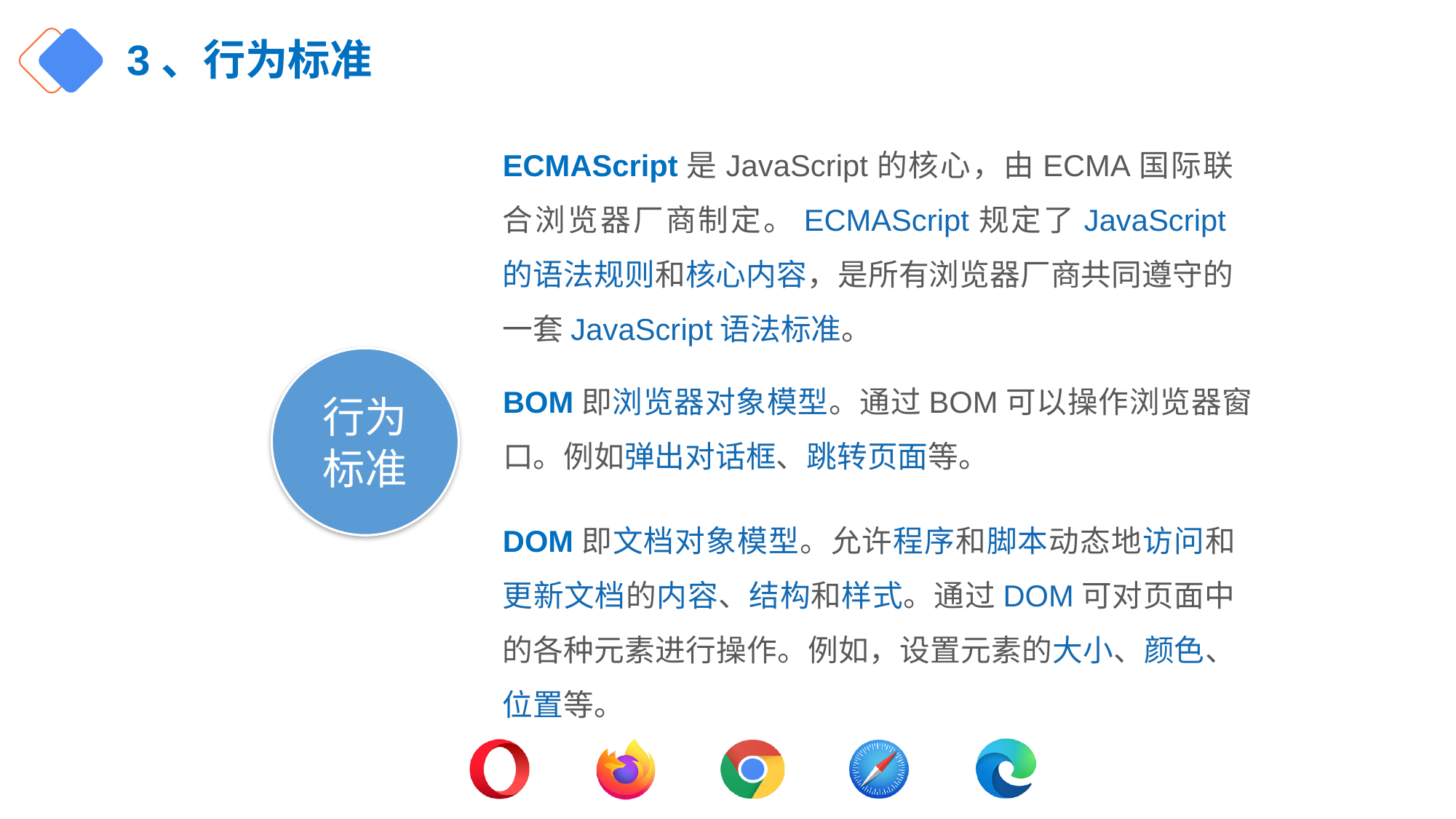

# 3、行为标准
ECMAScript是JavaScript的核心，由ECMA国际联合浏览器厂商制定。ECMAScript规定了JavaScript的语法规则和核心内容，是所有浏览器厂商共同遵守的一套JavaScript语法标准。
行为标准
BOM即浏览器对象模型。通过BOM可以操作浏览器窗口。例如弹出对话框、跳转页面等。

DOM即文档对象模型。允许程序和脚本动态地访问和更新文档的内容、结构和样式。通过DOM可对页面中的各种元素进行操作。例如，设置元素的大小、颜色、位置等。